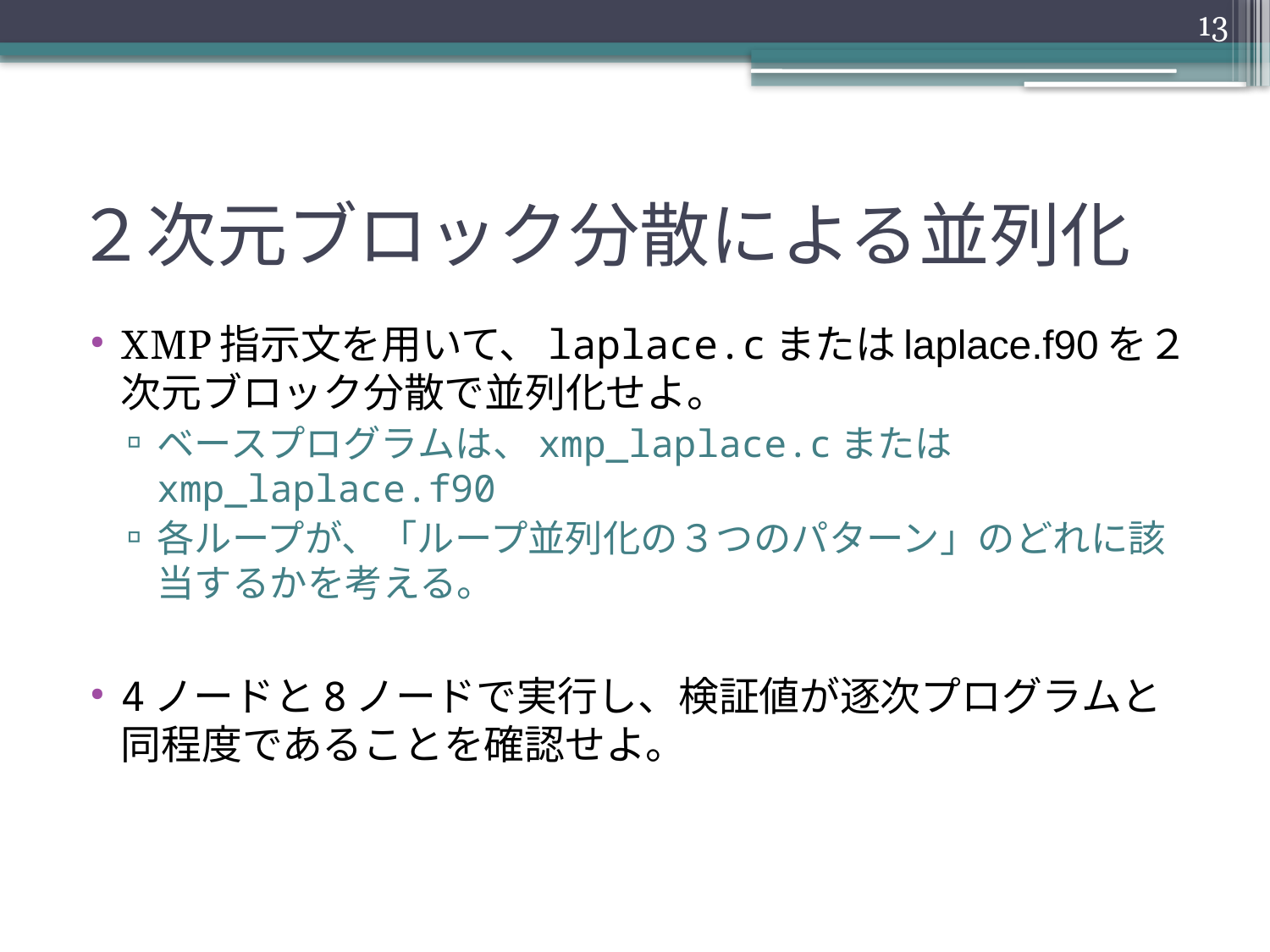

13
# ２次元ブロック分散による並列化
XMP指示文を用いて、laplace.cまたはlaplace.f90を２次元ブロック分散で並列化せよ。
ベースプログラムは、xmp_laplace.cまたはxmp_laplace.f90
各ループが、「ループ並列化の３つのパターン」のどれに該当するかを考える。

4ノードと8ノードで実行し、検証値が逐次プログラムと同程度であることを確認せよ。